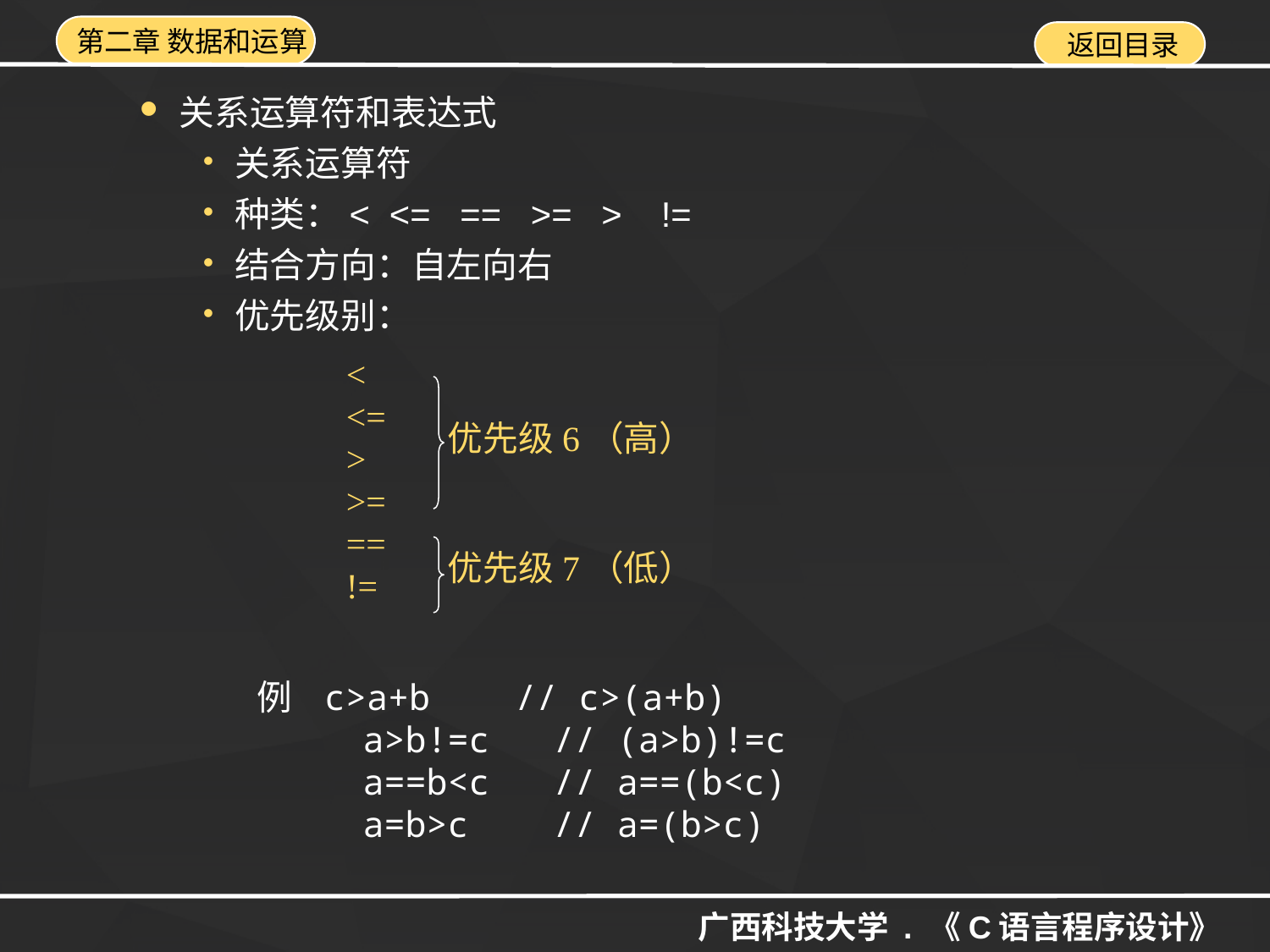

关系运算符和表达式
关系运算符
种类：<  <=   ==   >=   >    !=
结合方向：自左向右
优先级别：

<
<=
>
>=
==
!=

优先级6（高）
优先级7（低）
例   c>a+b    // c>(a+b)
     a>b!=c   // (a>b)!=c
     a==b<c   // a==(b<c)
     a=b>c    // a=(b>c)